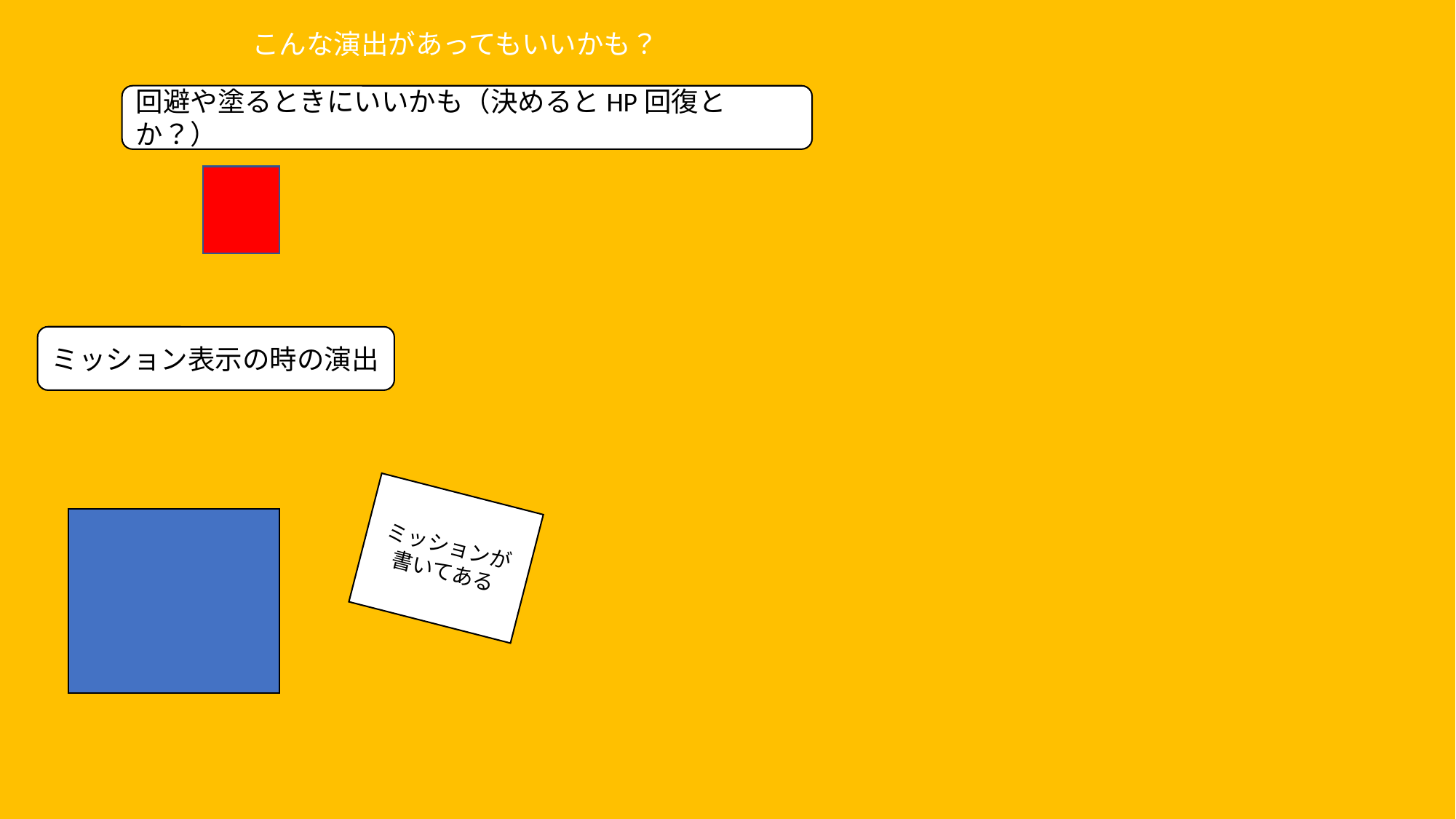

こんな演出があってもいいかも？
回避や塗るときにいいかも（決めるとHP回復とか？）

ミッション表示の時の演出
ミッションが書いてある